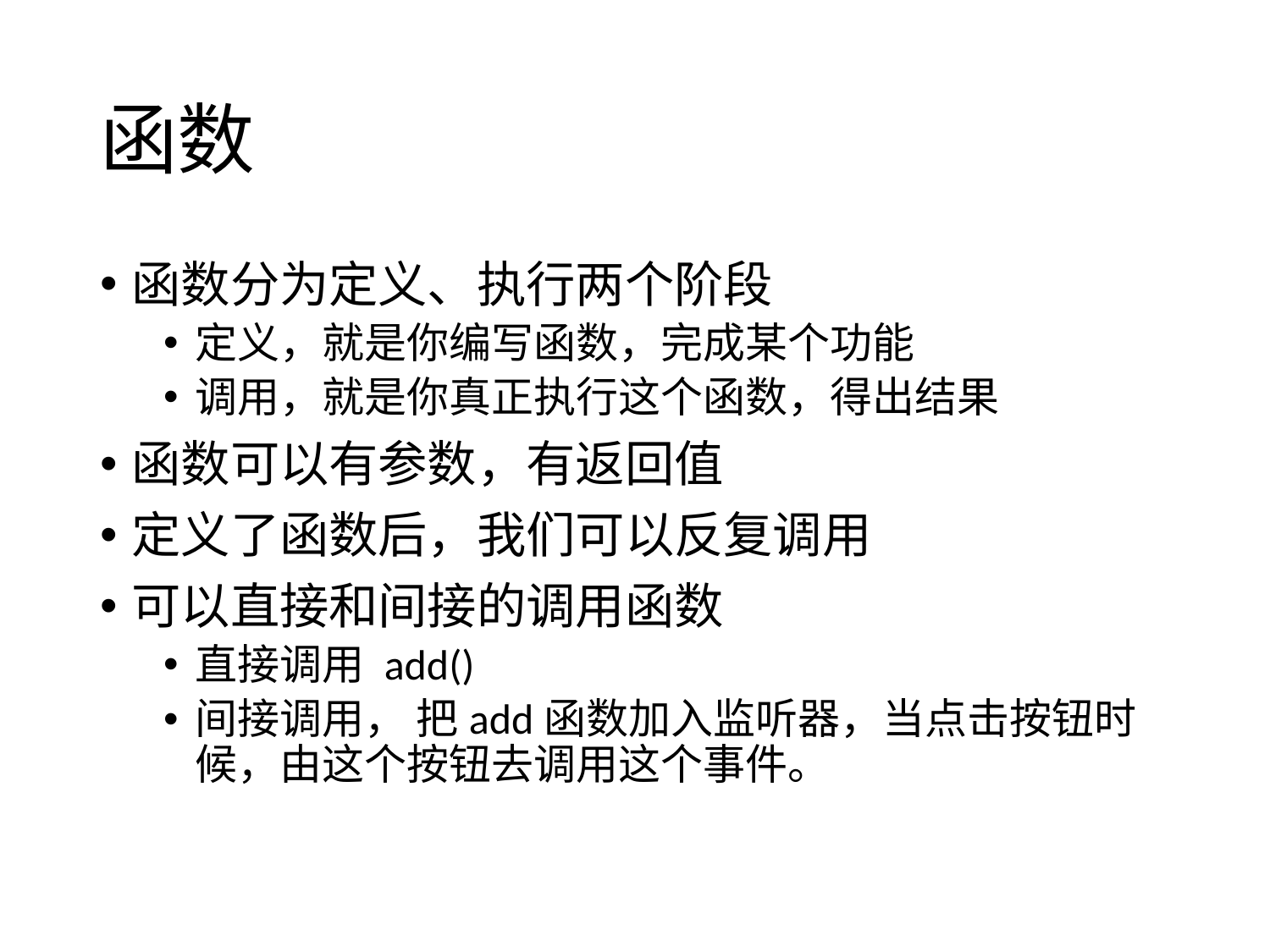

# 函数
函数分为定义、执行两个阶段
定义，就是你编写函数，完成某个功能
调用，就是你真正执行这个函数，得出结果
函数可以有参数，有返回值
定义了函数后，我们可以反复调用
可以直接和间接的调用函数
直接调用 add()
间接调用， 把add函数加入监听器，当点击按钮时候，由这个按钮去调用这个事件。